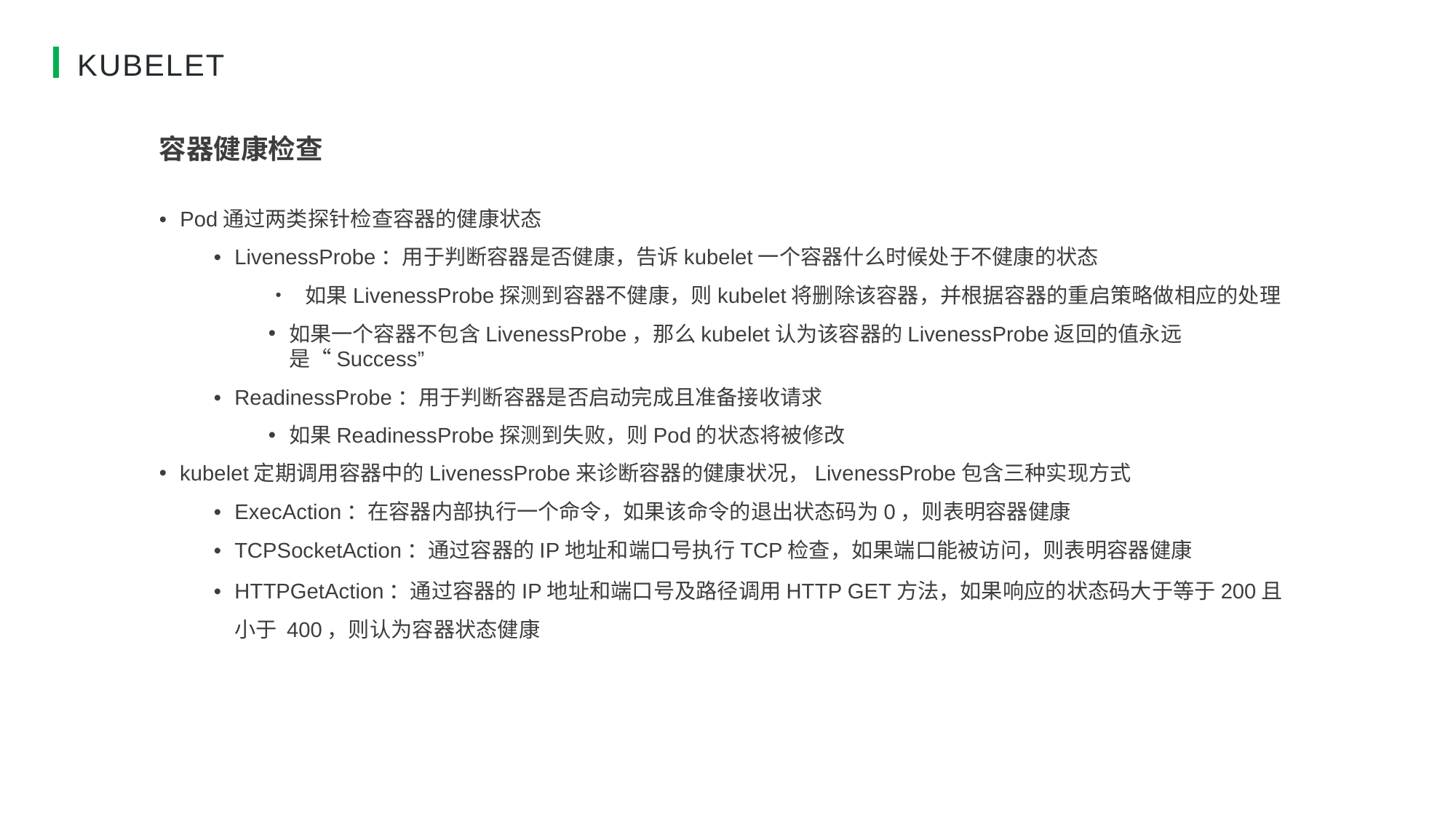

# KUBELET

容器健康检查

•  Pod通过两类探针检查容器的健康状态
•  LivenessProbe：用于判断容器是否健康，告诉kubelet一个容器什么时候处于不健康的状态
•  如果LivenessProbe探测到容器不健康，则kubelet将删除该容器，并根据容器的重启策略做相应的处理
如果一个容器不包含LivenessProbe，那么kubelet认为该容器的LivenessProbe返回的值永远是“Success”
•  ReadinessProbe：用于判断容器是否启动完成且准备接收请求
如果ReadinessProbe探测到失败，则Pod的状态将被修改
kubelet定期调用容器中的LivenessProbe来诊断容器的健康状况，LivenessProbe包含三种实现方式
•  ExecAction：在容器内部执行一个命令，如果该命令的退出状态码为0，则表明容器健康
•  TCPSocketAction：通过容器的IP地址和端口号执行TCP检查，如果端口能被访问，则表明容器健康
•  HTTPGetAction：通过容器的IP地址和端口号及路径调用HTTP GET方法，如果响应的状态码大于等于200且小于 400，则认为容器状态健康